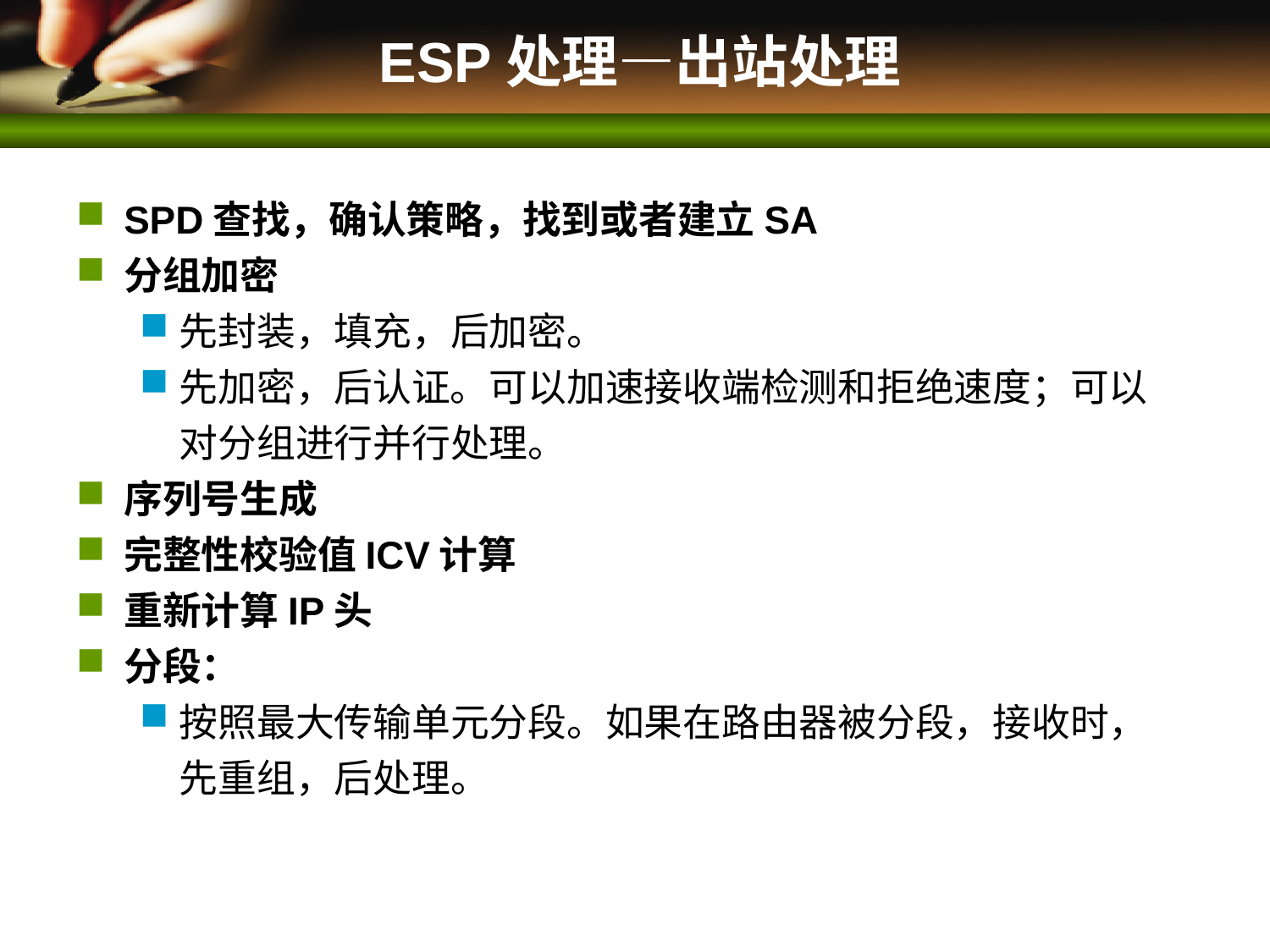

# ESP处理—出站处理
SPD查找，确认策略，找到或者建立SA
分组加密
先封装，填充，后加密。
先加密，后认证。可以加速接收端检测和拒绝速度；可以对分组进行并行处理。
序列号生成
完整性校验值ICV计算
重新计算IP头
分段：
按照最大传输单元分段。如果在路由器被分段，接收时，先重组，后处理。